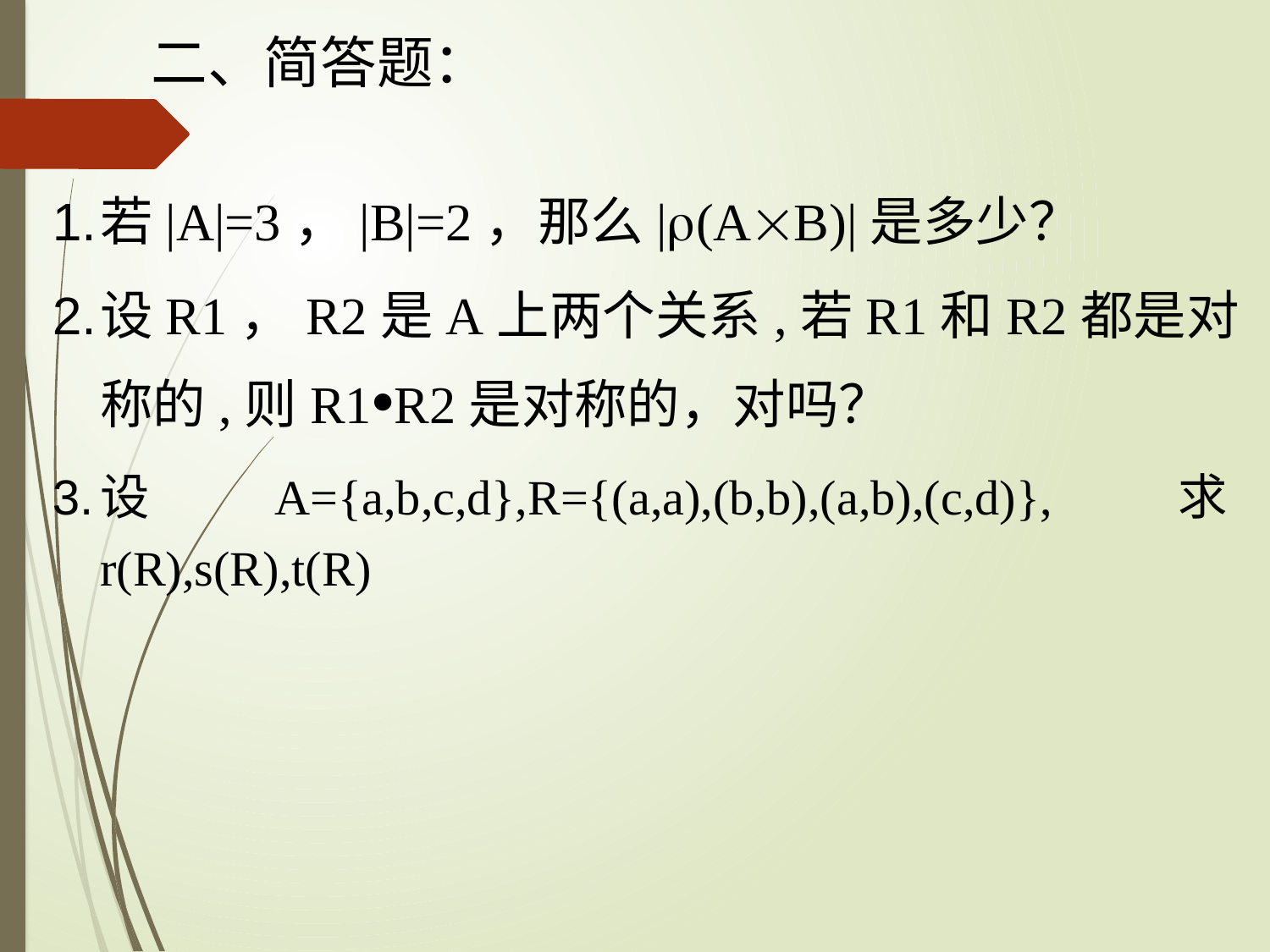

# 二、简答题：
若|A|=3，|B|=2，那么|ρ(A×B)|是多少？
设R1，R2是A上两个关系,若R1和R2都是对称的,则R1•R2是对称的，对吗？
设A={a,b,c,d},R={(a,a),(b,b),(a,b),(c,d)},求r(R),s(R),t(R)